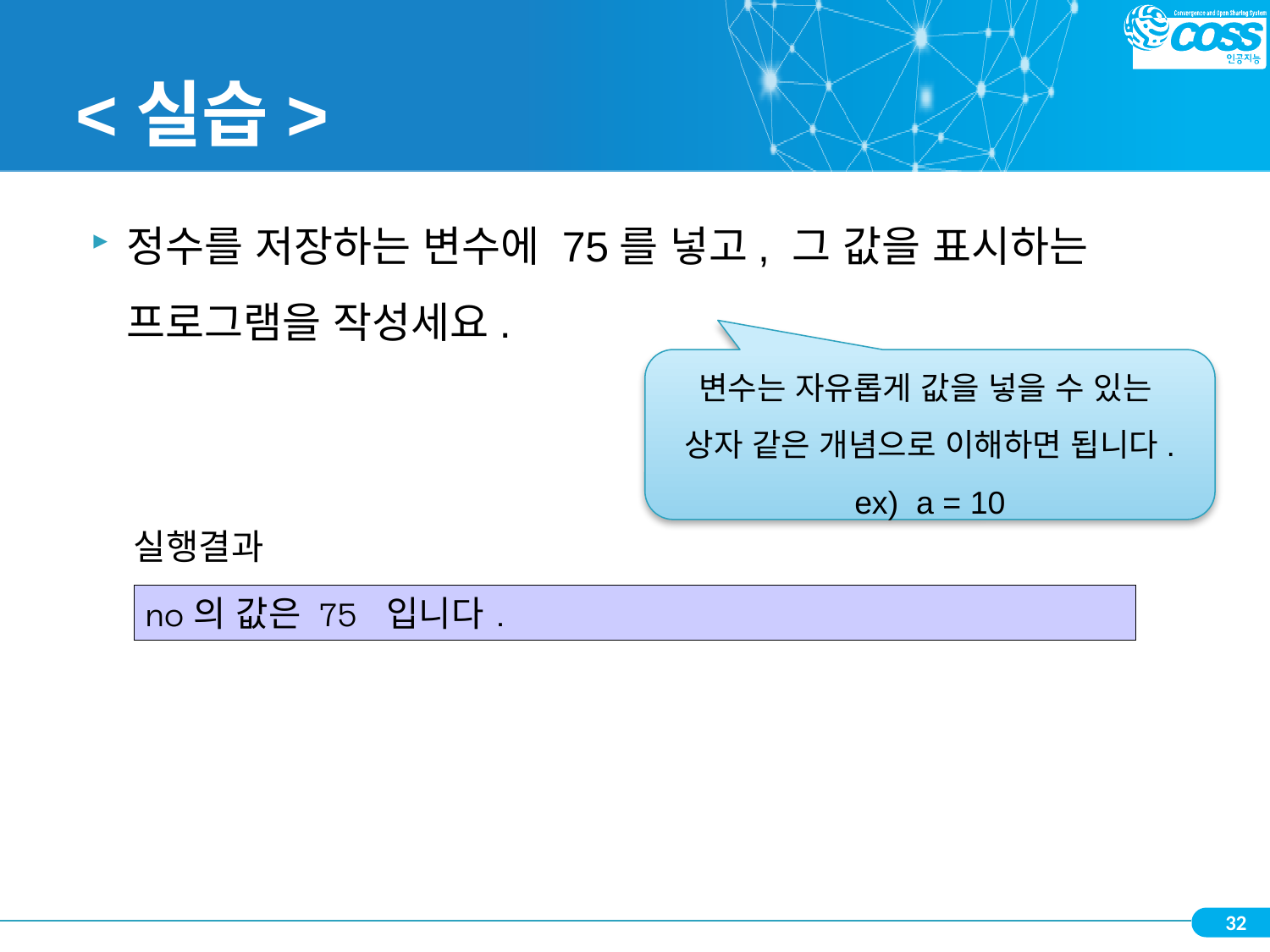

# <실습>
정수를 저장하는 변수에 75를 넣고, 그 값을 표시하는 프로그램을 작성세요.
변수는 자유롭게 값을 넣을 수 있는
상자 같은 개념으로 이해하면 됩니다.
ex)  a = 10
실행결과
no의 값은 75 입니다.